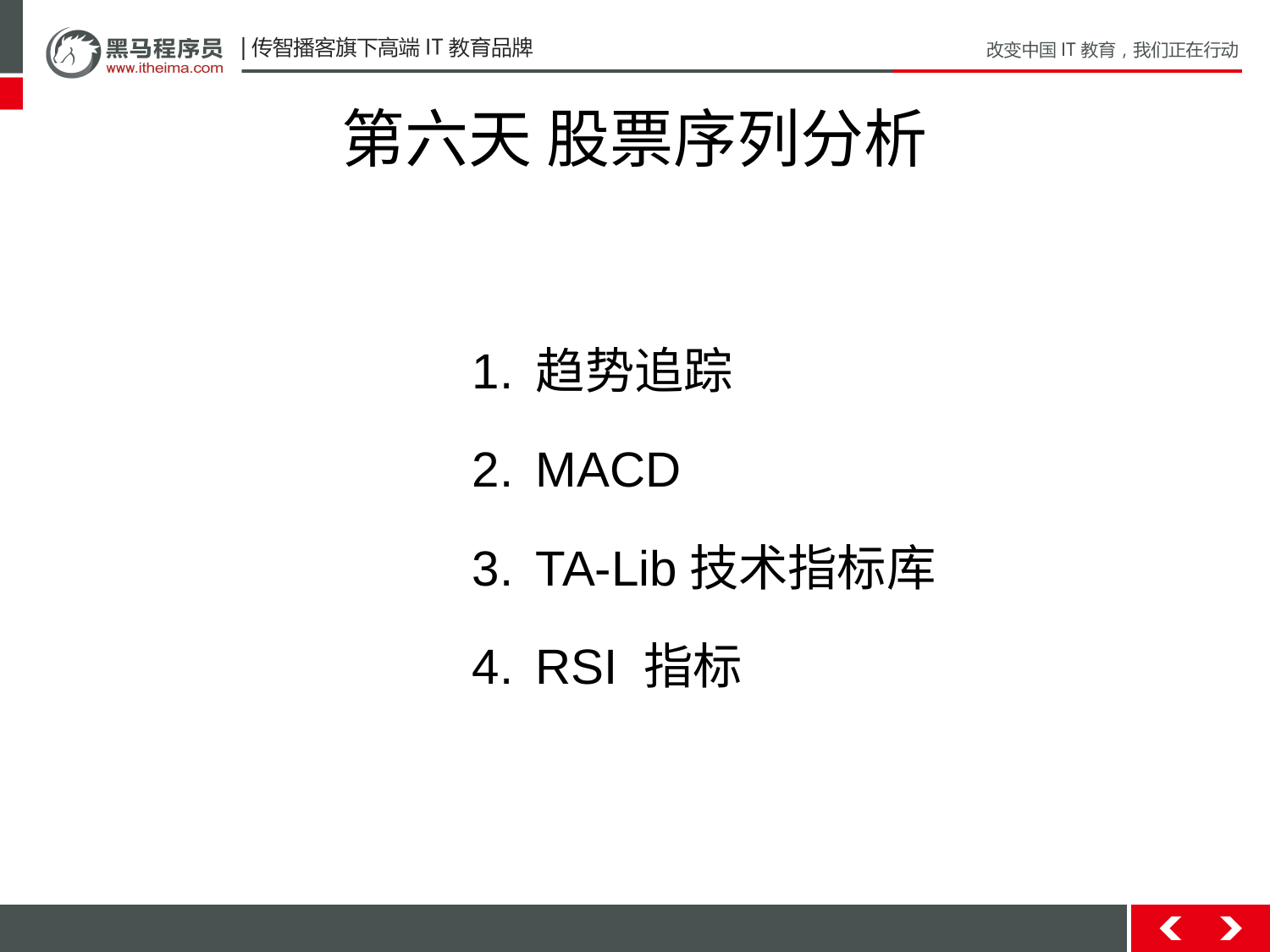

# 第六天 股票序列分析
趋势追踪
MACD
TA-Lib技术指标库
RSI 指标